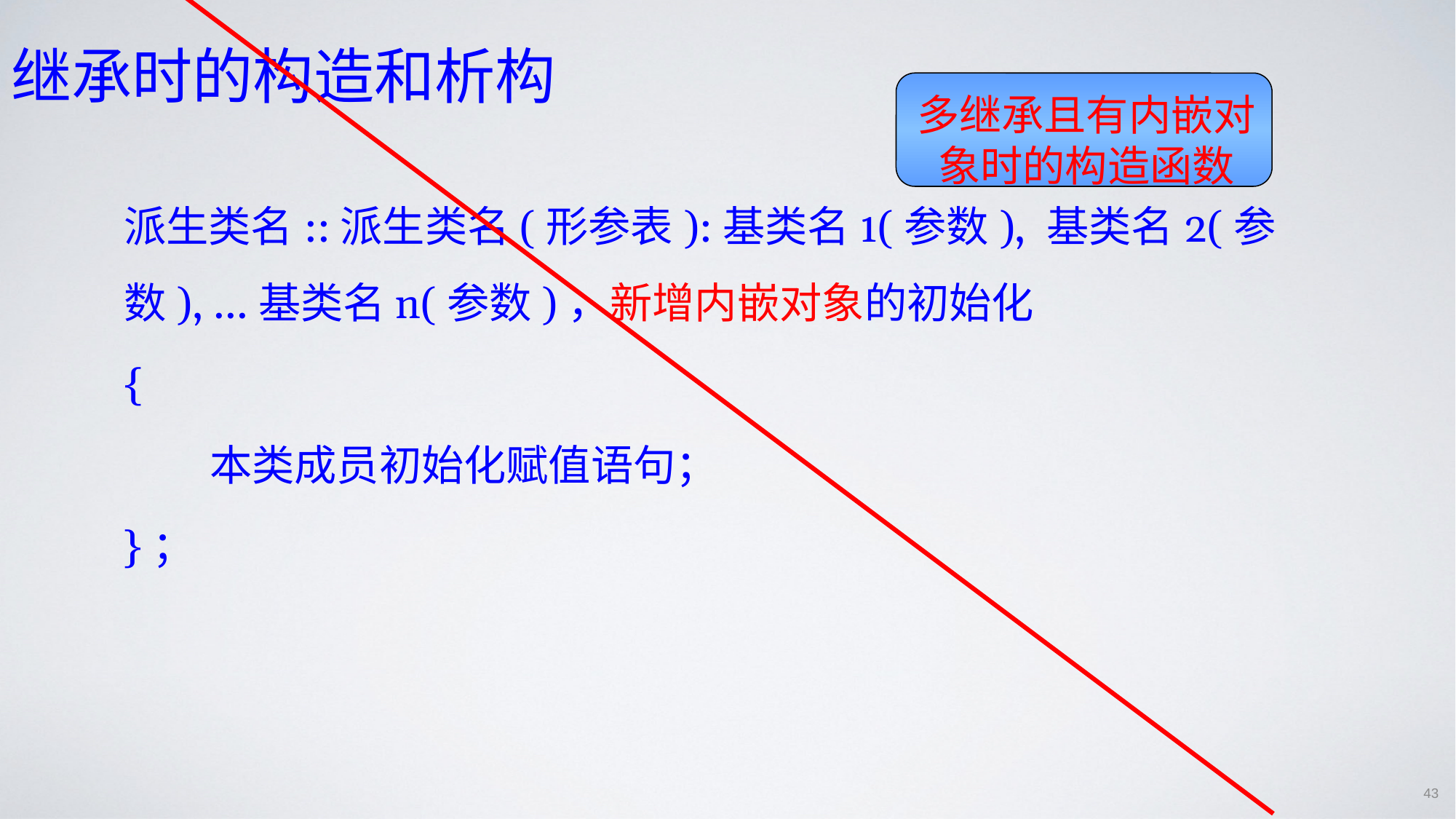

# 继承时的构造和析构

多继承且有内嵌对象时的构造函数
派生类名::派生类名(形参表):基类名1(参数), 基类名2(参数), ...基类名n(参数)，新增内嵌对象的初始化
{
        本类成员初始化赋值语句；
}；
43